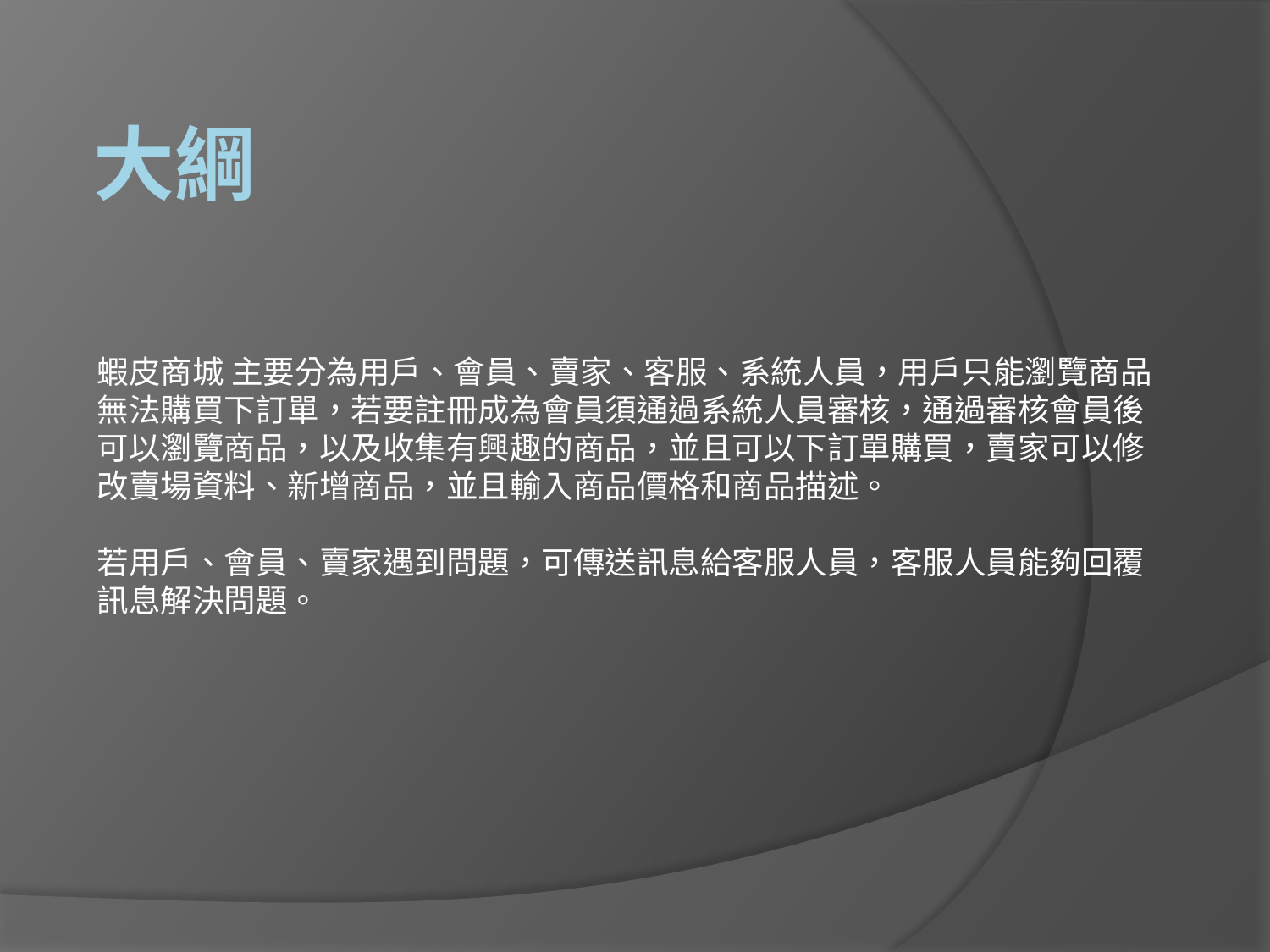

# 大綱
蝦皮商城 主要分為用戶、會員、賣家、客服、系統人員，用戶只能瀏覽商品無法購買下訂單，若要註冊成為會員須通過系統人員審核，通過審核會員後可以瀏覽商品，以及收集有興趣的商品，並且可以下訂單購買，賣家可以修改賣場資料、新增商品，並且輸入商品價格和商品描述。

若用戶、會員、賣家遇到問題，可傳送訊息給客服人員，客服人員能夠回覆訊息解決問題。